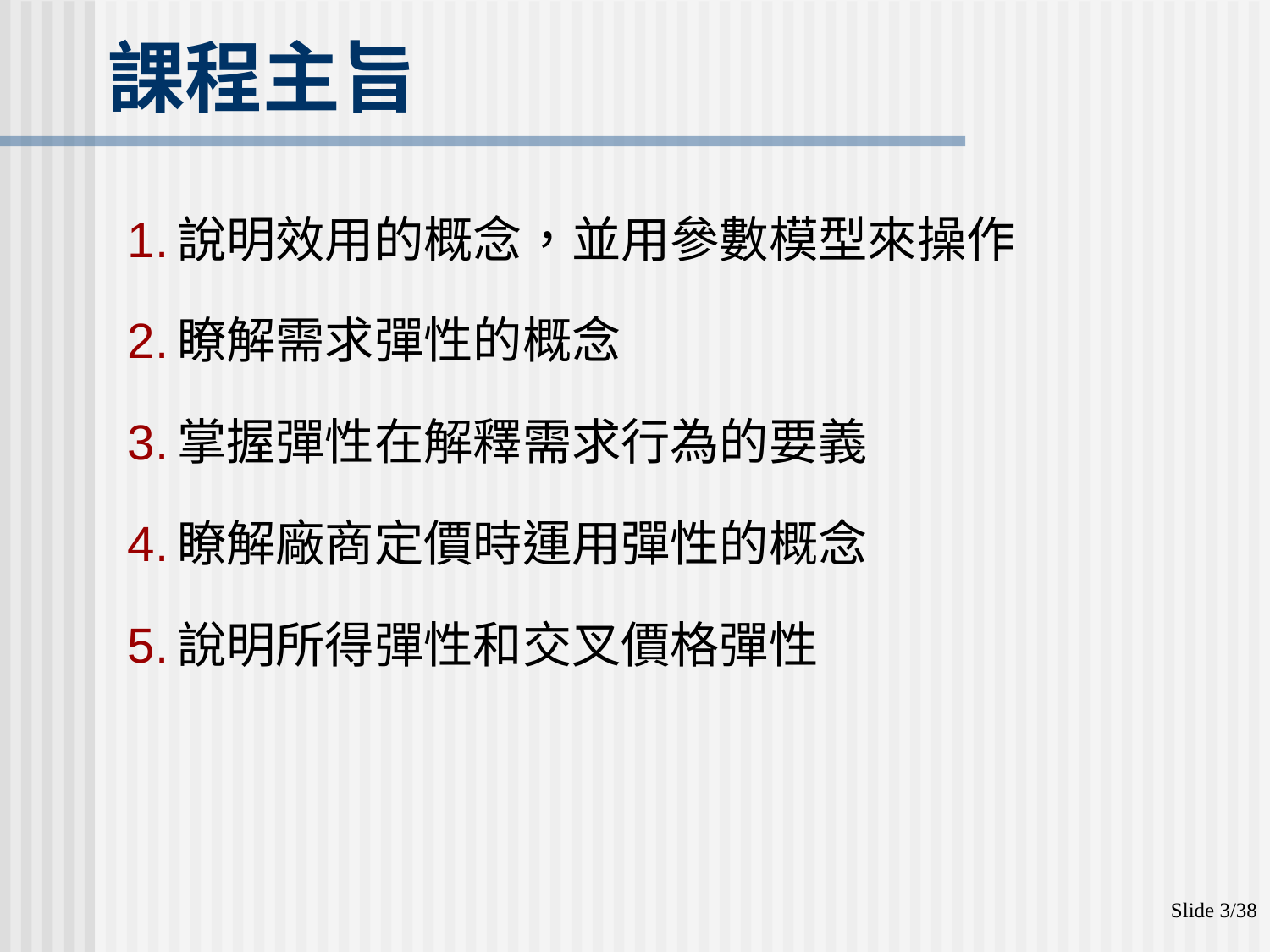

# 課程主旨
說明效用的概念，並用參數模型來操作
瞭解需求彈性的概念
掌握彈性在解釋需求行為的要義
瞭解廠商定價時運用彈性的概念
說明所得彈性和交叉價格彈性

Slide 3/38